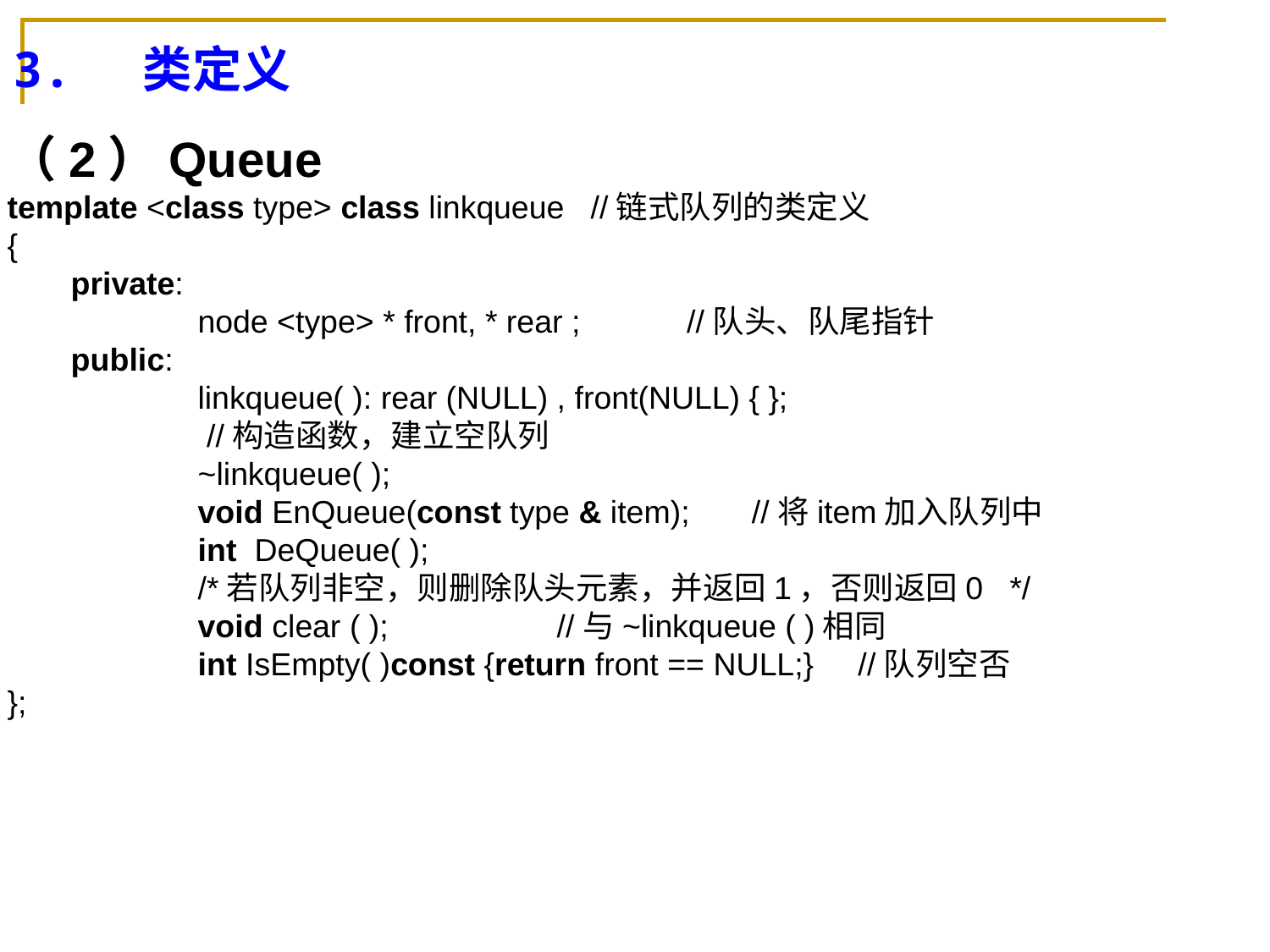

# 3.  类定义
（2）Queue
template <class type> class linkqueue   //链式队列的类定义
{
	private:
		node <type> * front, * rear ;            //队头、队尾指针
	public:
		linkqueue( ): rear (NULL) , front(NULL) { };
   		 //构造函数，建立空队列
		~linkqueue( );
		void EnQueue(const type & item);       //将item加入队列中
		int  DeQueue( );
		/*若队列非空，则删除队头元素，并返回1，否则返回0   */
		void clear ( );                   //与~linkqueue ( )相同
		int IsEmpty( )const {return front == NULL;}     //队列空否
};